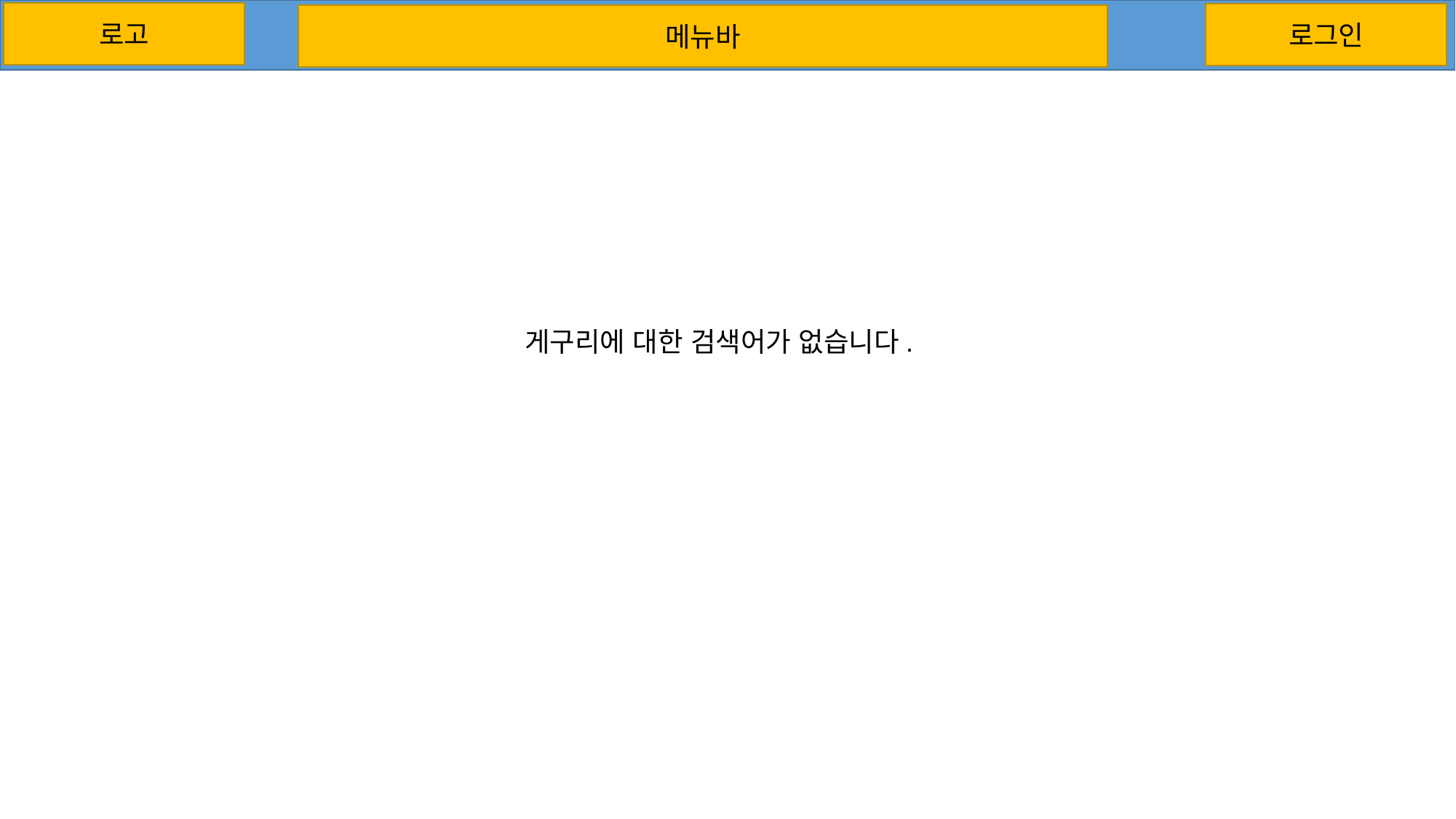

로고
로그인
메뉴바
게구리에 대한 검색어가 없습니다.